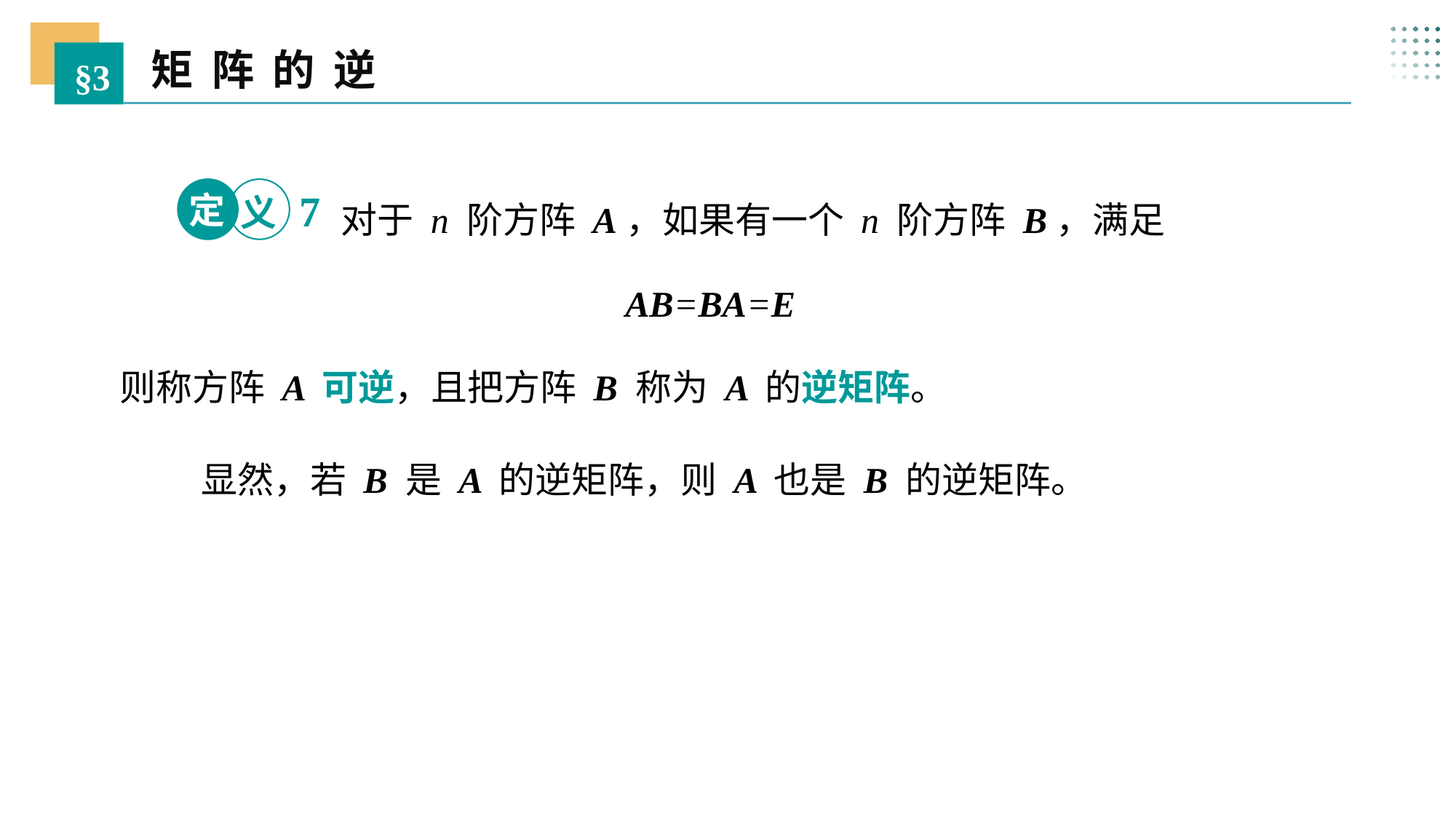

矩 阵 的 逆
§3
                          对于 n 阶方阵 A，如果有一个 n 阶方阵 B，满足
AB=BA=E
则称方阵 A 可逆，且把方阵 B 称为 A 的逆矩阵。

定

7
义
        显然，若 B 是 A 的逆矩阵，则 A 也是 B 的逆矩阵。